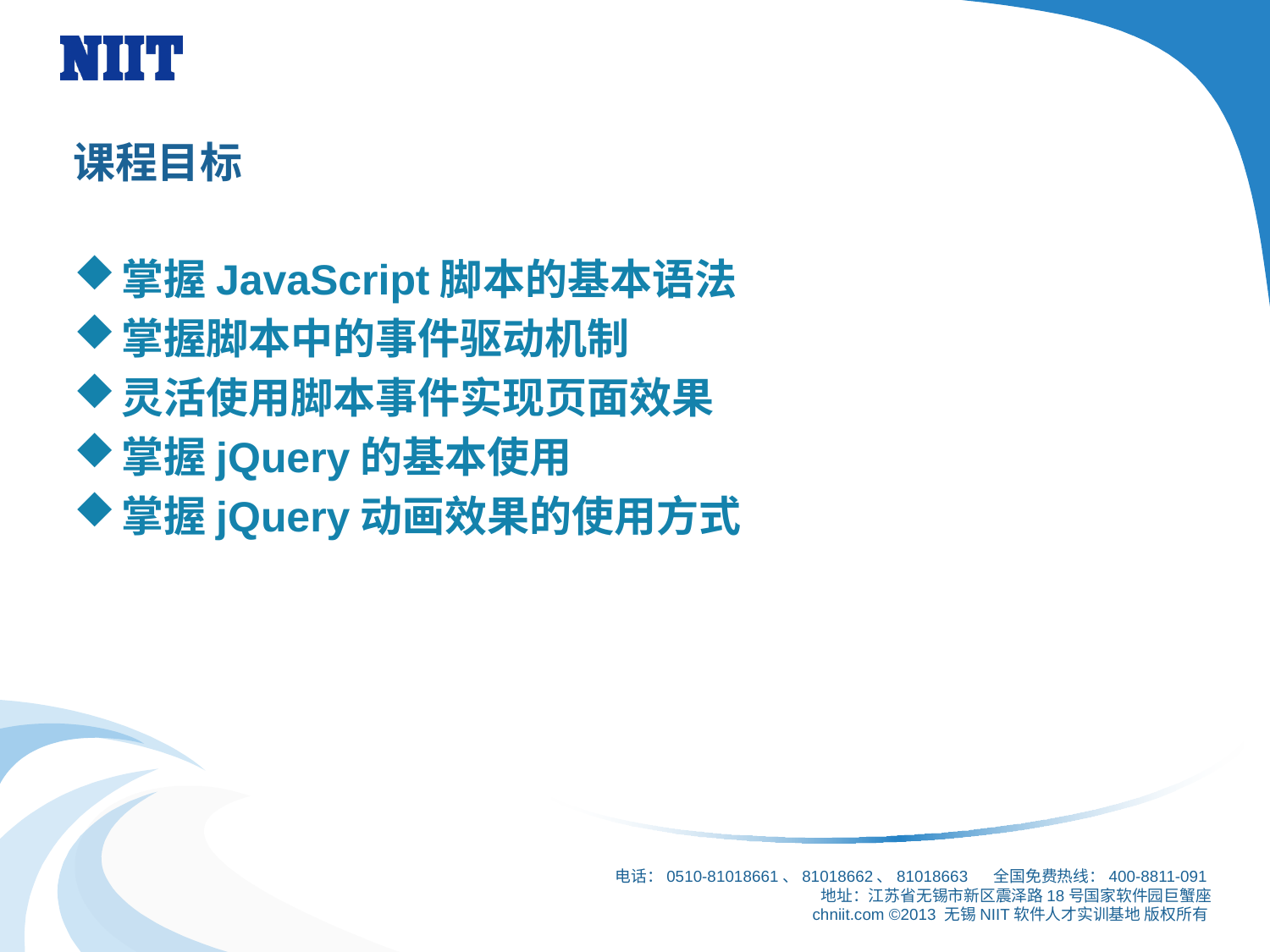

# 课程目标
掌握JavaScript脚本的基本语法
掌握脚本中的事件驱动机制
灵活使用脚本事件实现页面效果
掌握jQuery的基本使用
掌握jQuery动画效果的使用方式